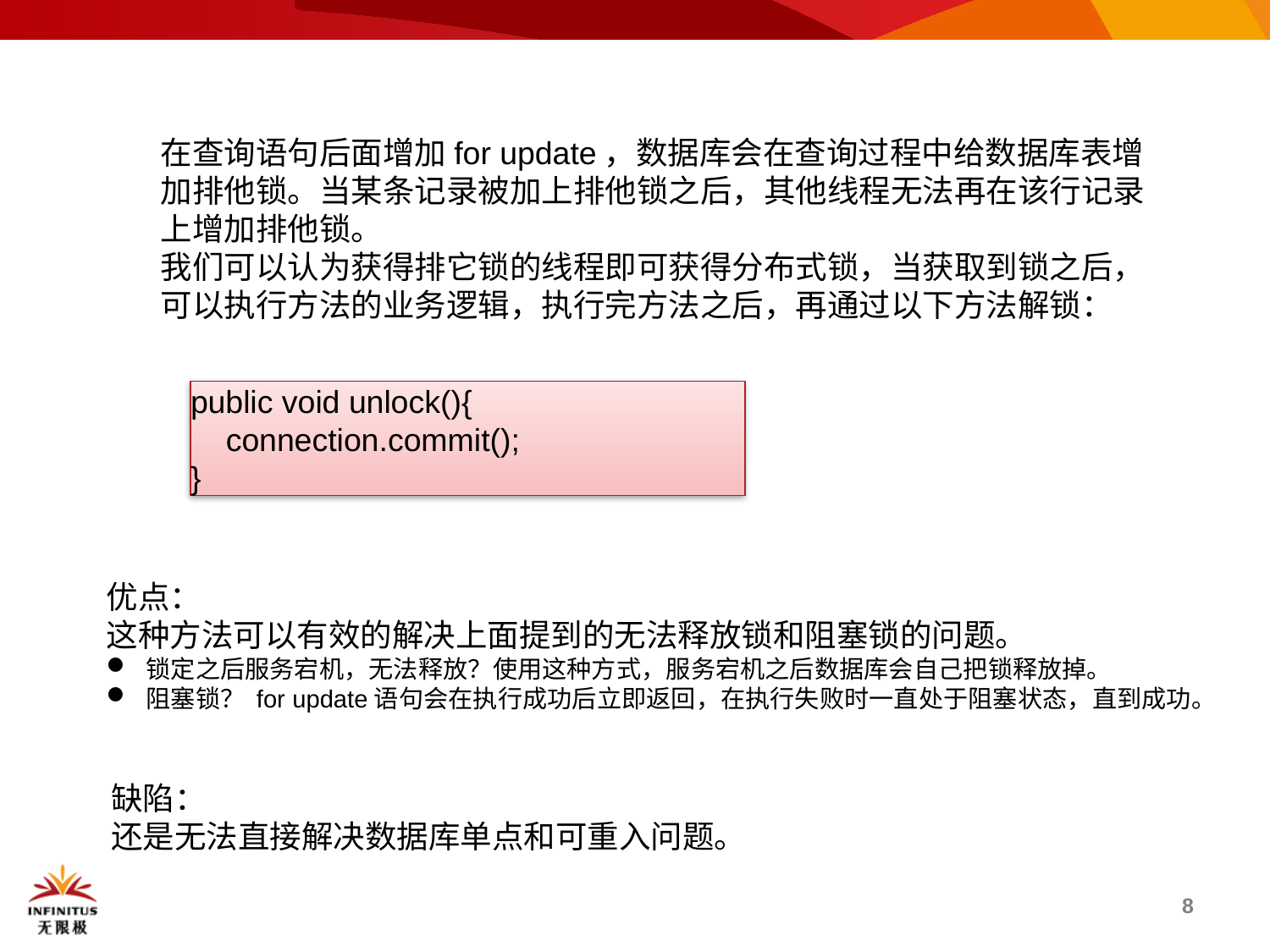

在查询语句后面增加for update，数据库会在查询过程中给数据库表增加排他锁。当某条记录被加上排他锁之后，其他线程无法再在该行记录上增加排他锁。
我们可以认为获得排它锁的线程即可获得分布式锁，当获取到锁之后，可以执行方法的业务逻辑，执行完方法之后，再通过以下方法解锁：
public void unlock(){
    connection.commit();
}
优点：
这种方法可以有效的解决上面提到的无法释放锁和阻塞锁的问题。
锁定之后服务宕机，无法释放？使用这种方式，服务宕机之后数据库会自己把锁释放掉。
阻塞锁？ for update语句会在执行成功后立即返回，在执行失败时一直处于阻塞状态，直到成功。
缺陷：
还是无法直接解决数据库单点和可重入问题。
8